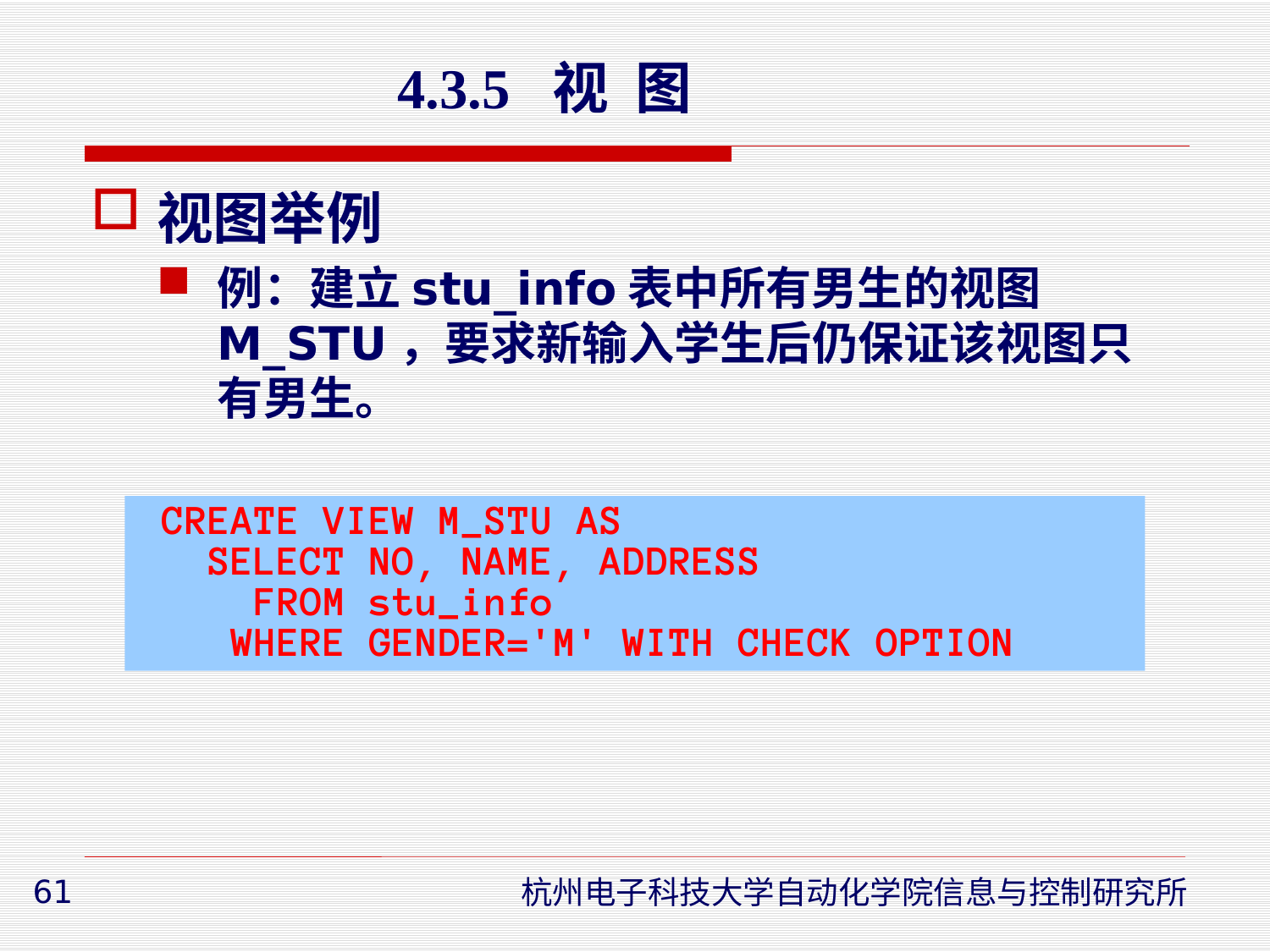

4.3.5  视  图
视图举例
例：建立stu_info表中所有男生的视图M_STU，要求新输入学生后仍保证该视图只有男生。

CREATE VIEW M_STU AS
  SELECT NO, NAME, ADDRESS
    FROM stu_info
   WHERE GENDER='M' WITH CHECK OPTION